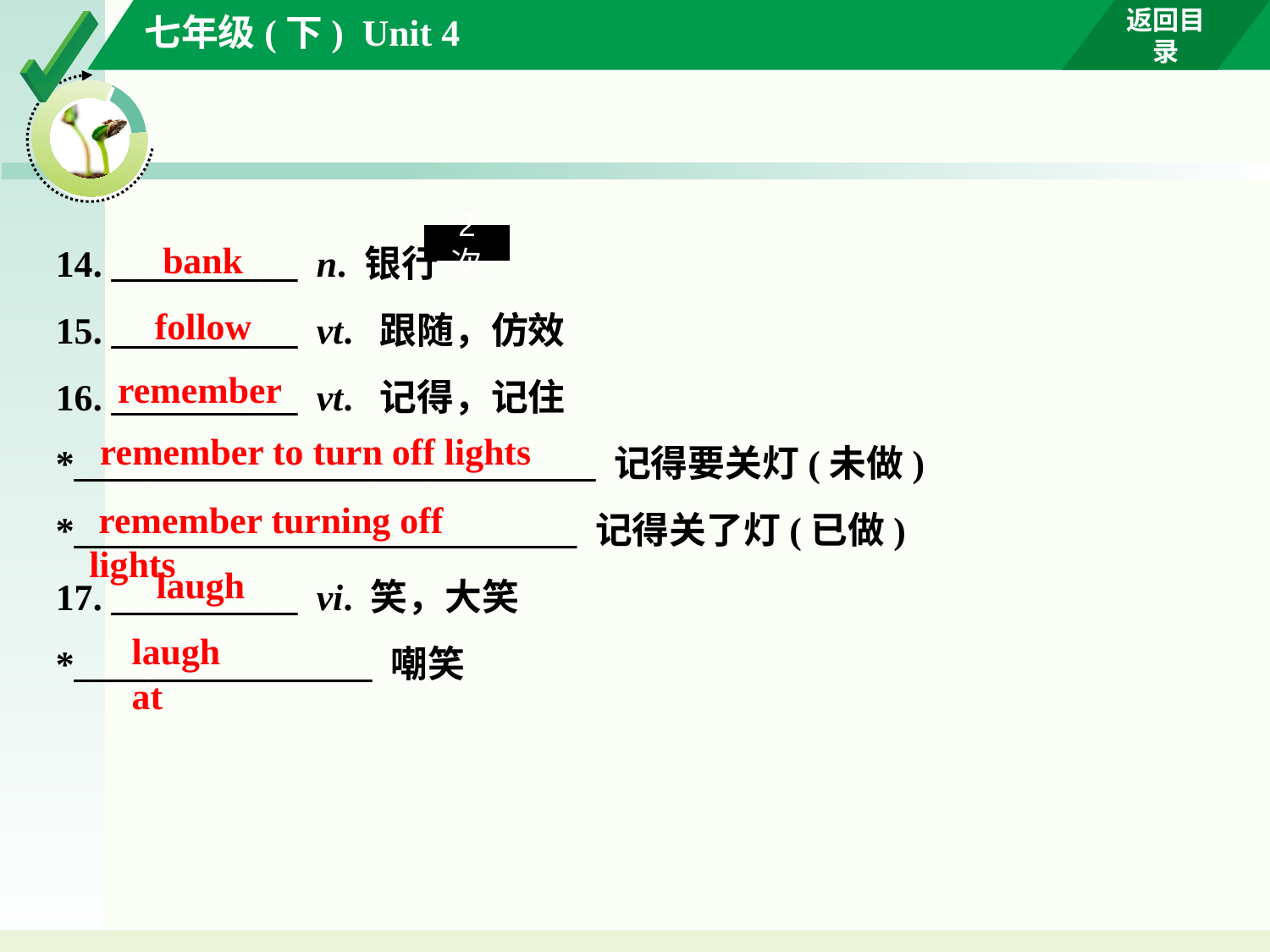

14. __________  n. 银行
15. __________  vt.  跟随，仿效
16. __________  vt.  记得，记住
*____________________________ 记得要关灯(未做)
*___________________________ 记得关了灯(已做)
17. __________  vi. 笑，大笑
*________________ 嘲笑
2 次
 bank
follow
 remember
remember to turn off lights
 remember turning off lights
laugh
laugh at